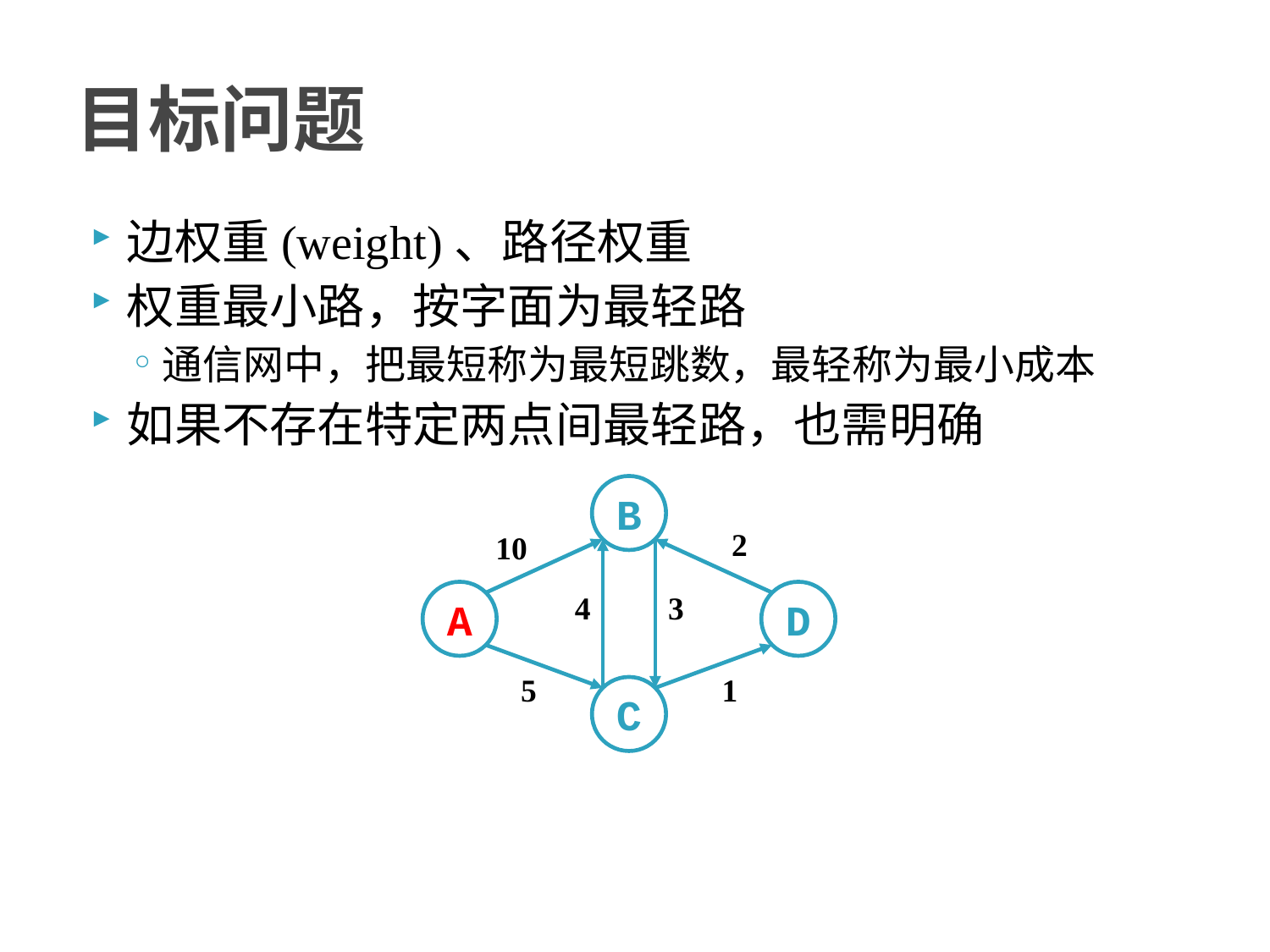

# 目标问题
边权重(weight)、路径权重
权重最小路，按字面为最轻路
通信网中，把最短称为最短跳数，最轻称为最小成本
如果不存在特定两点间最轻路，也需明确
B
2
10
A
4
3
D
5
1
C